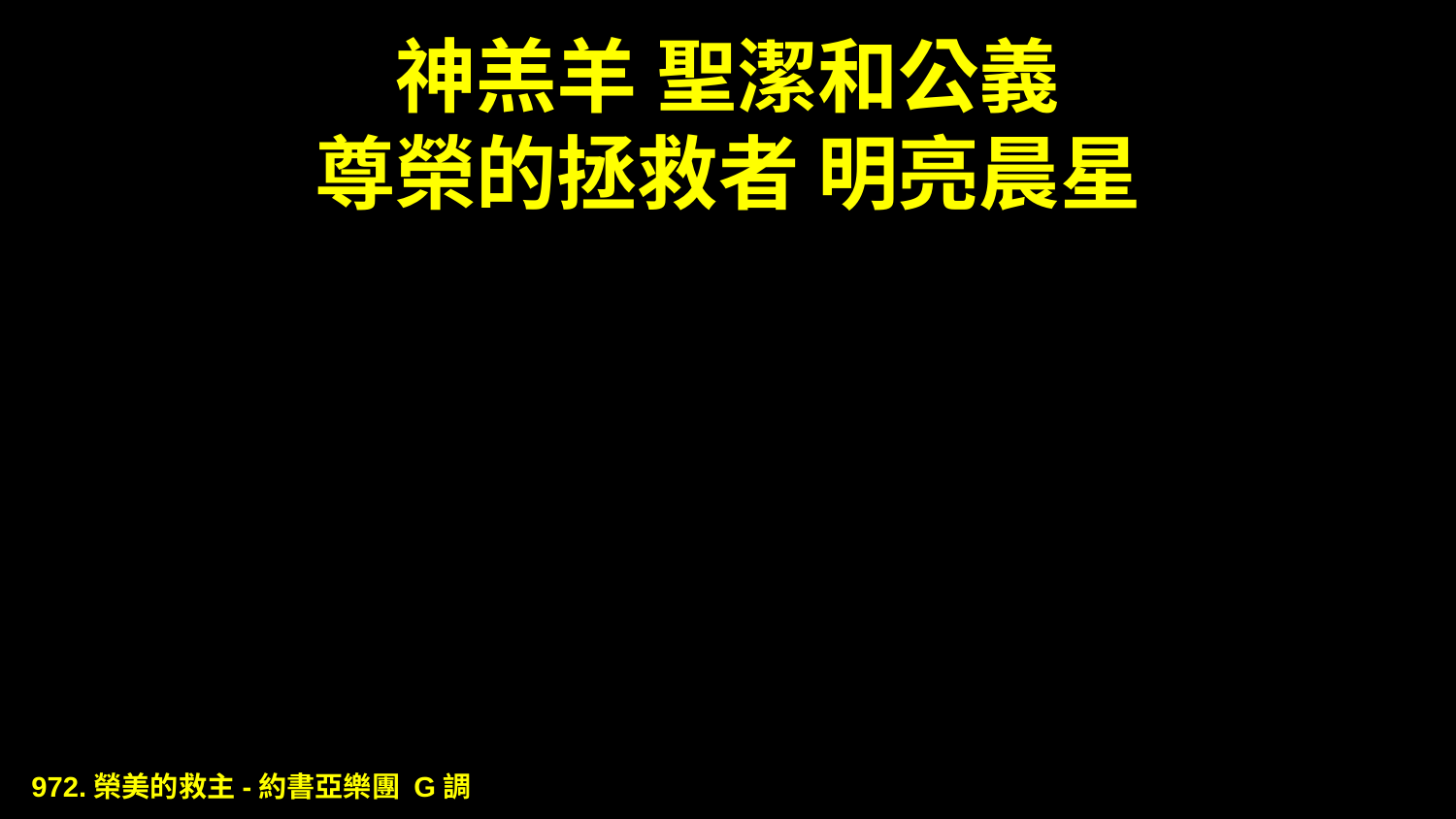

# 神羔羊 聖潔和公義 尊榮的拯救者 明亮晨星
972.榮美的救主-約書亞樂團 G調